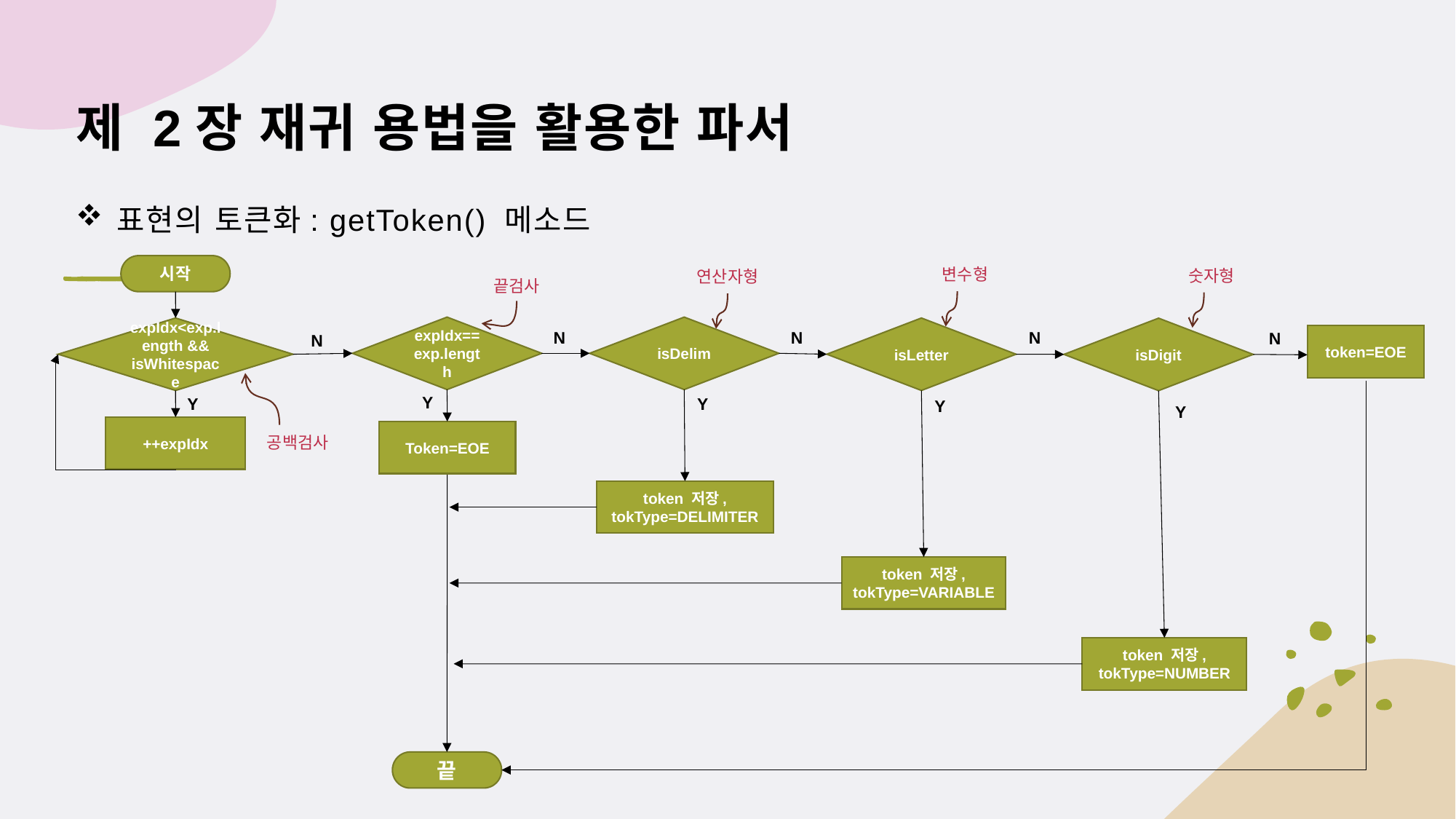

# 제 2장 재귀 용법을 활용한 파서
표현의 토큰화: getToken() 메소드

시작
변수형
숫자형
연산자형
끝검사
expIdx==exp.length
isDelim
expIdx<exp.length && isWhitespace
isLetter
isDigit
N
N
N
N
N
token=EOE
Y
Y
Y
Y
Y
++expIdx
Token=EOE
공백검사
token 저장,
tokType=DELIMITER
token 저장,
tokType=VARIABLE
token 저장,
tokType=NUMBER
끝